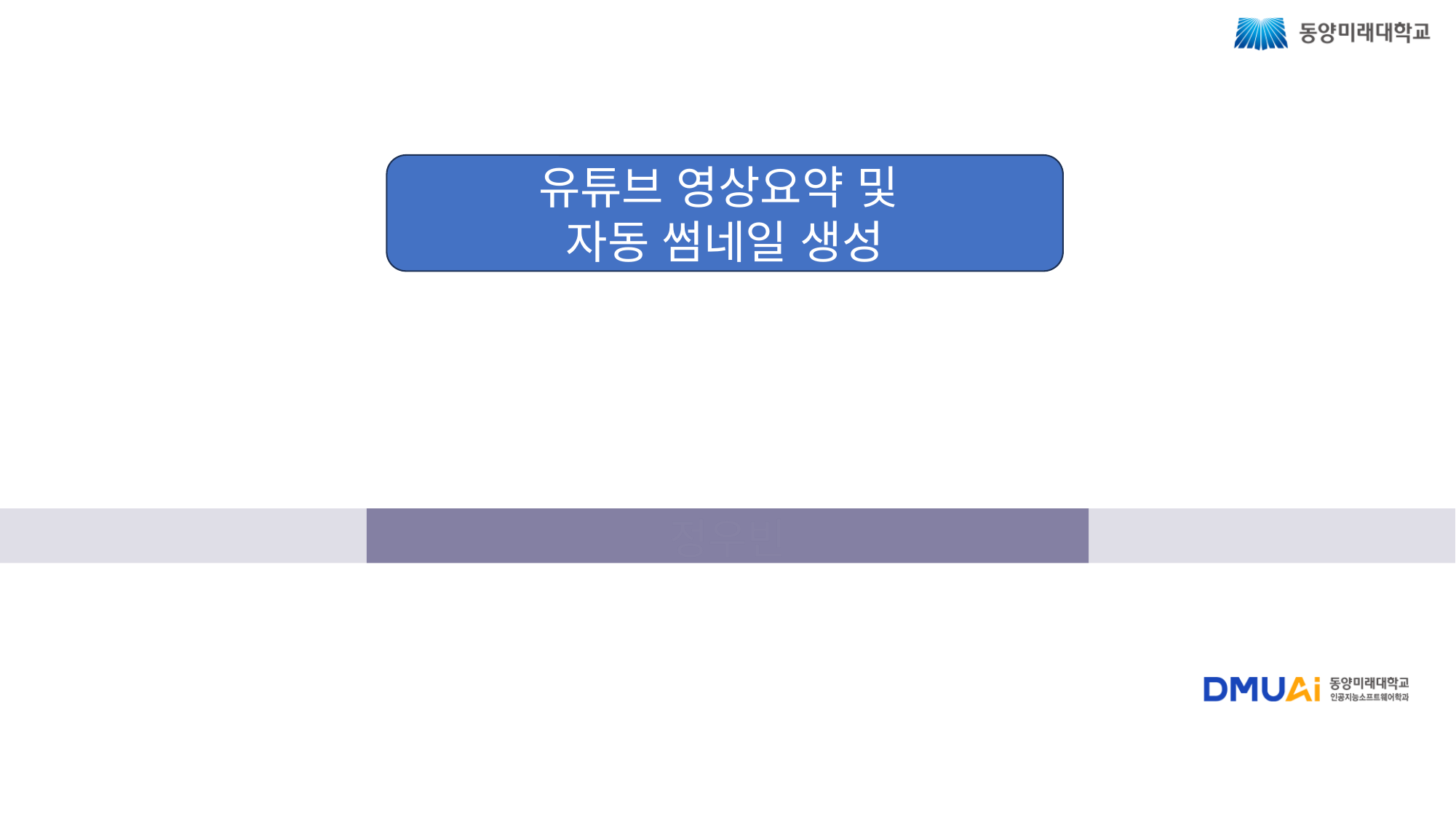

유튜브 영상요약 및
자동 썸네일 생성
정우빈